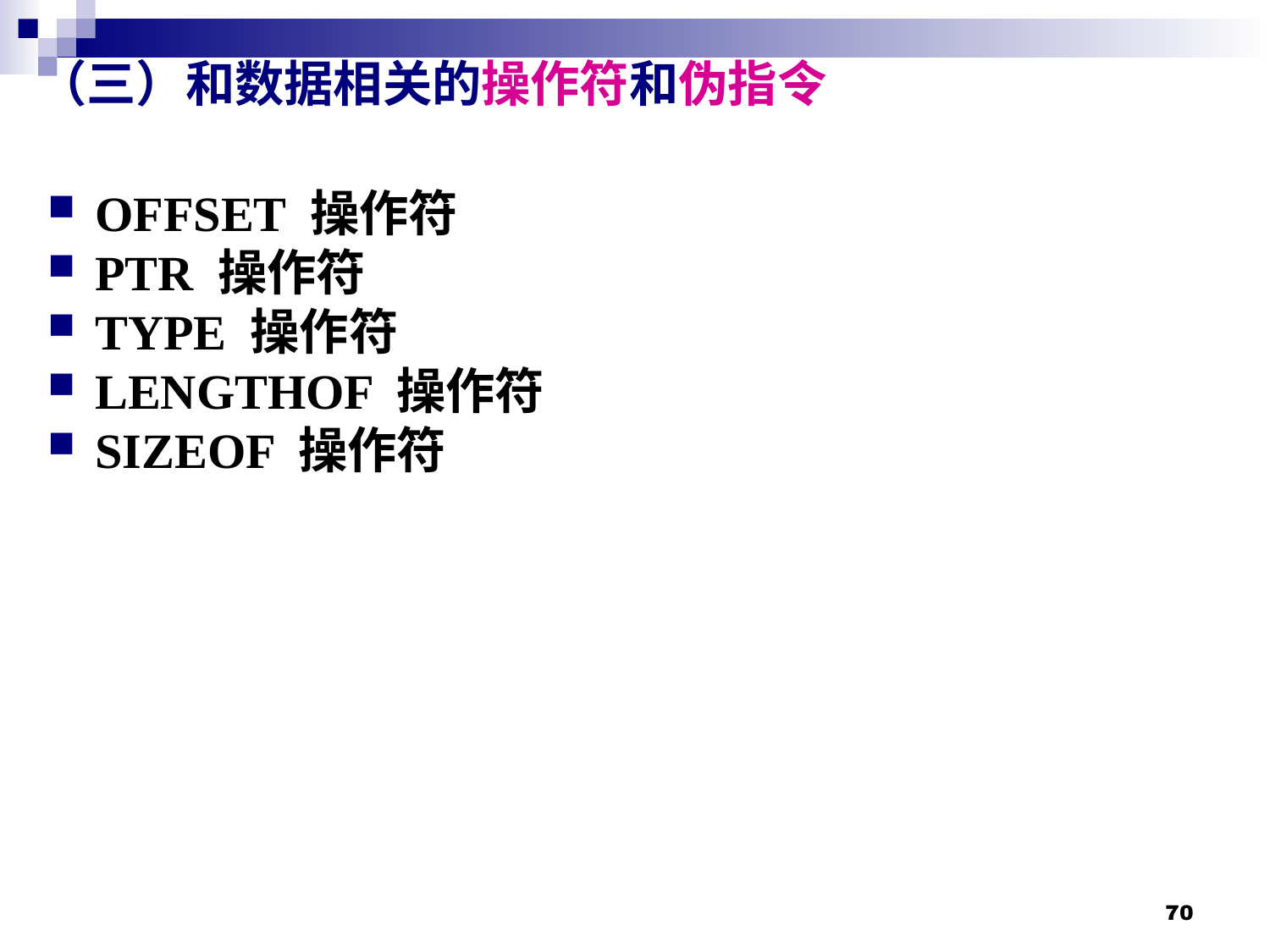

# （三）和数据相关的操作符和伪指令
OFFSET 操作符
PTR 操作符
TYPE 操作符
LENGTHOF 操作符
SIZEOF 操作符
70